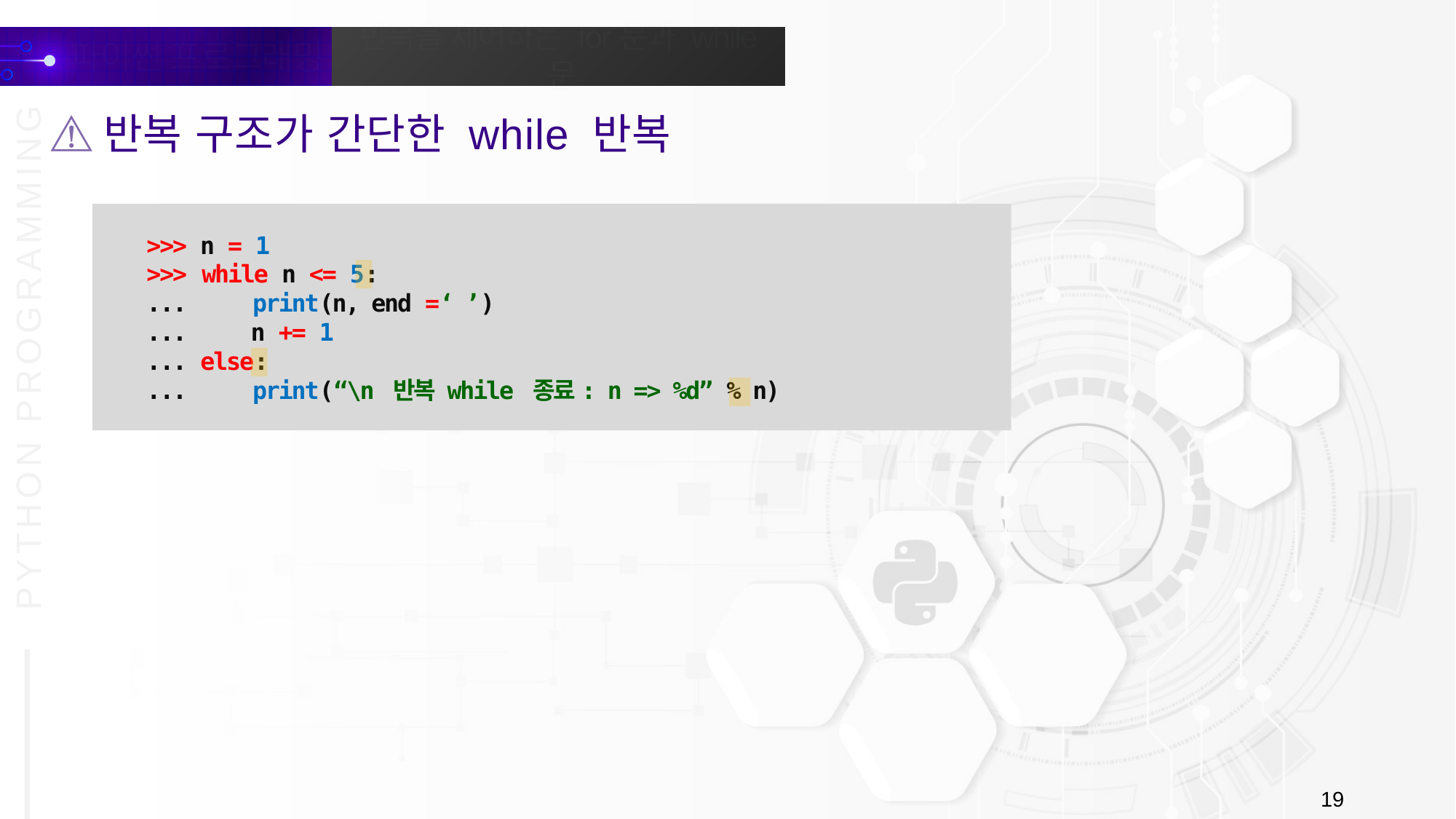

반복 구조가 간단한 while 반복
>>> n = 1
>>> while n <= 5:
...     print(n, end =‘ ’)
...     n += 1
... else:
...     print(“\n 반복 while 종료: n => %d” % n)

19